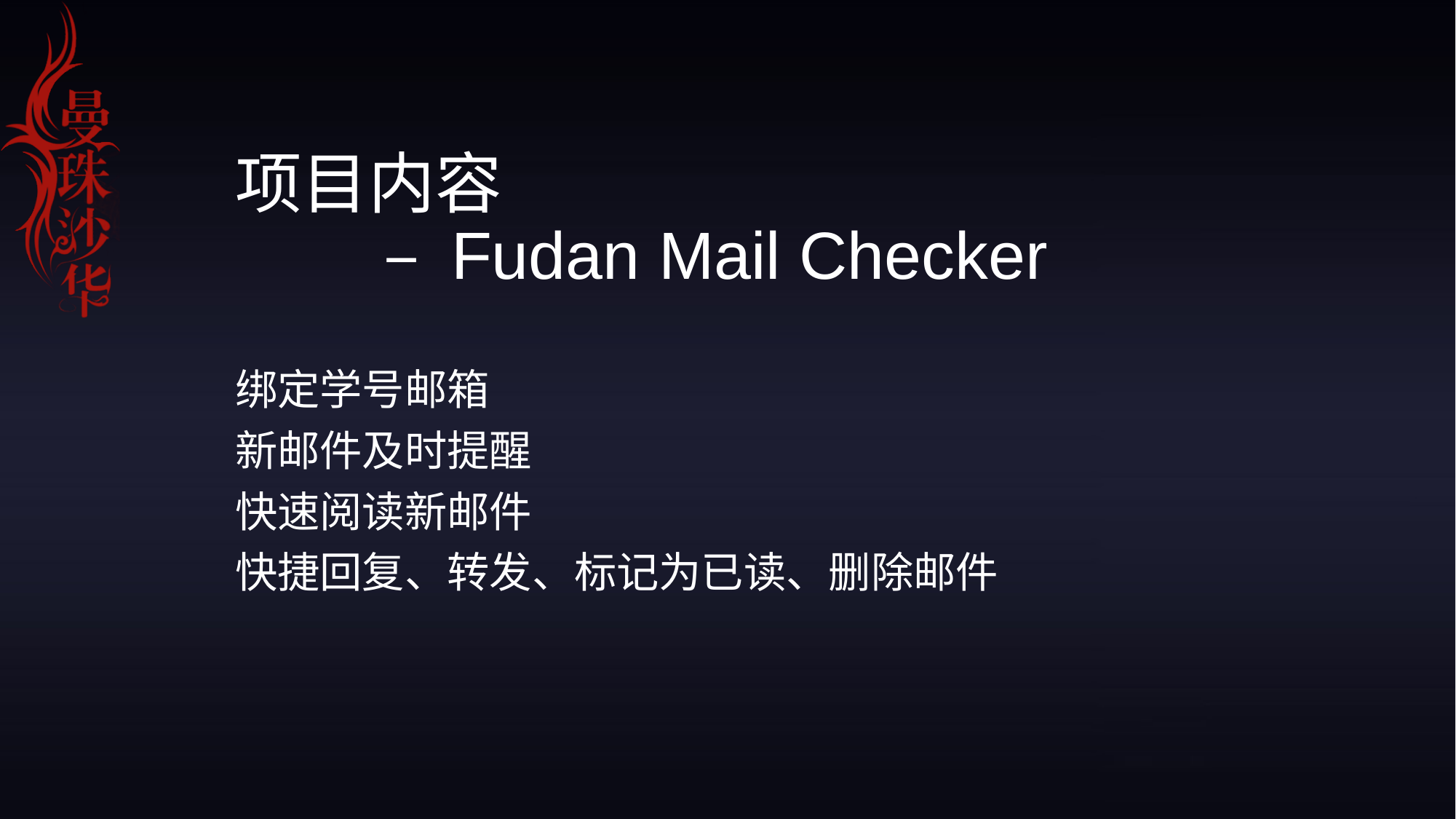

# 项目内容 – Fudan Mail Checker
绑定学号邮箱
新邮件及时提醒
快速阅读新邮件
快捷回复、转发、标记为已读、删除邮件